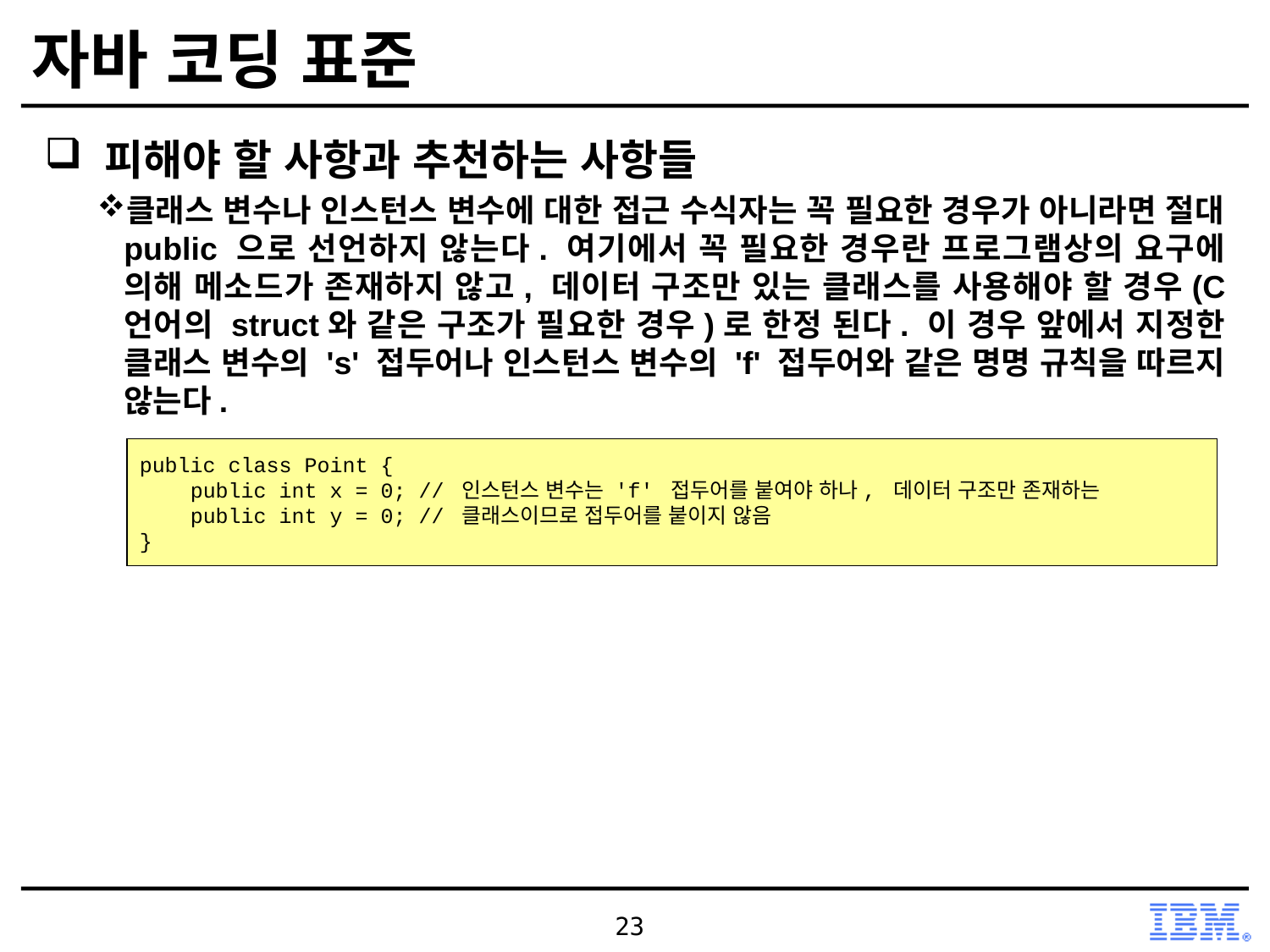

# 자바 코딩 표준
 피해야 할 사항과 추천하는 사항들
클래스 변수나 인스턴스 변수에 대한 접근 수식자는 꼭 필요한 경우가 아니라면 절대 public 으로 선언하지 않는다. 여기에서 꼭 필요한 경우란 프로그램상의 요구에 의해 메소드가 존재하지 않고, 데이터 구조만 있는 클래스를 사용해야 할 경우(C 언어의 struct와 같은 구조가 필요한 경우)로 한정 된다. 이 경우 앞에서 지정한 클래스 변수의 's' 접두어나 인스턴스 변수의 'f' 접두어와 같은 명명 규칙을 따르지 않는다.

public class Point {
    public int x = 0; // 인스턴스 변수는 'f' 접두어를 붙여야 하나, 데이터 구조만 존재하는
    public int y = 0; // 클래스이므로 접두어를 붙이지 않음
}
23